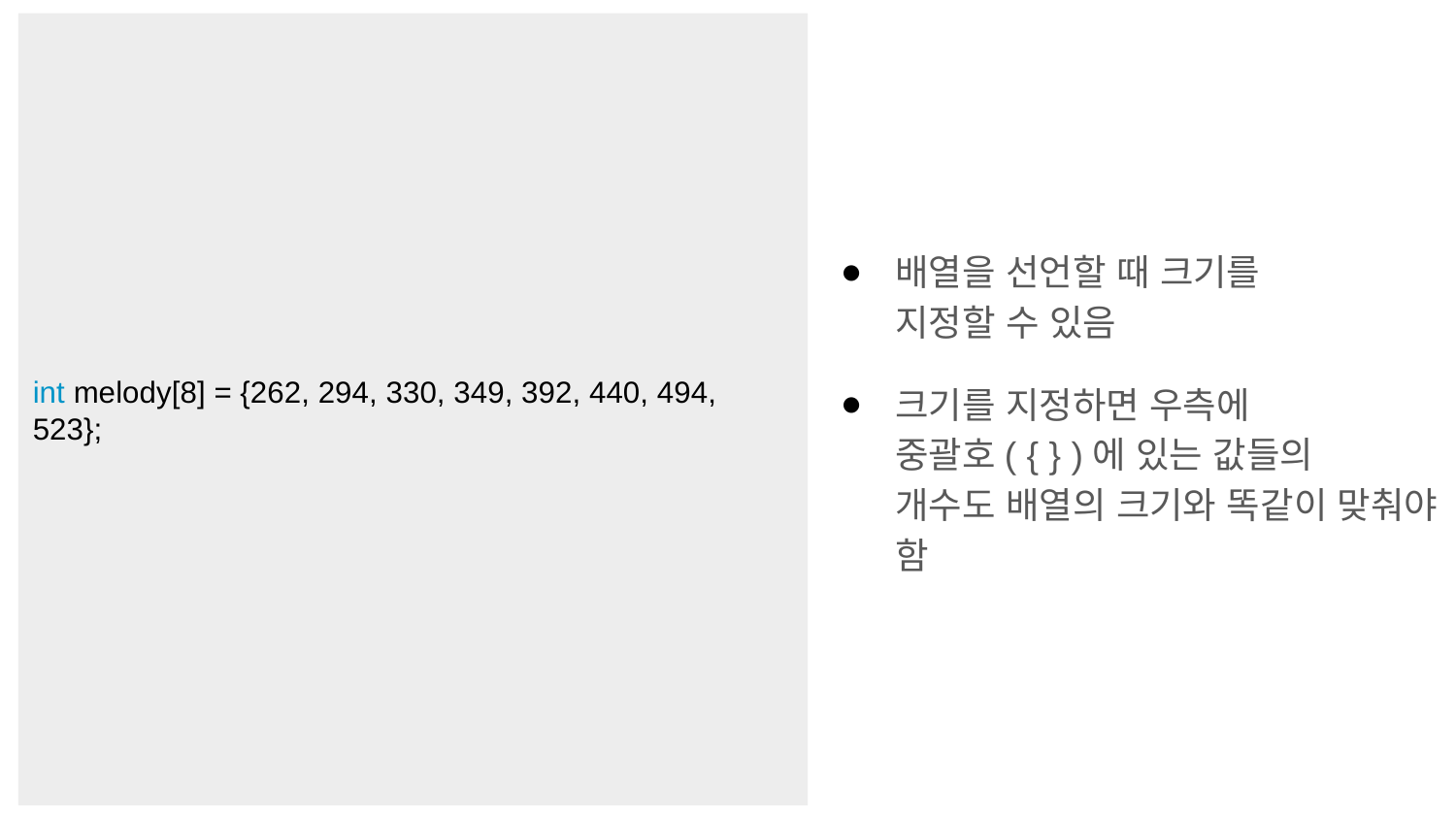

배열을 선언할 때 크기를
지정할 수 있음
크기를 지정하면 우측에
중괄호( { } )에 있는 값들의
개수도 배열의 크기와 똑같이 맞춰야 함
int melody[8] = {262, 294, 330, 349, 392, 440, 494, 523};